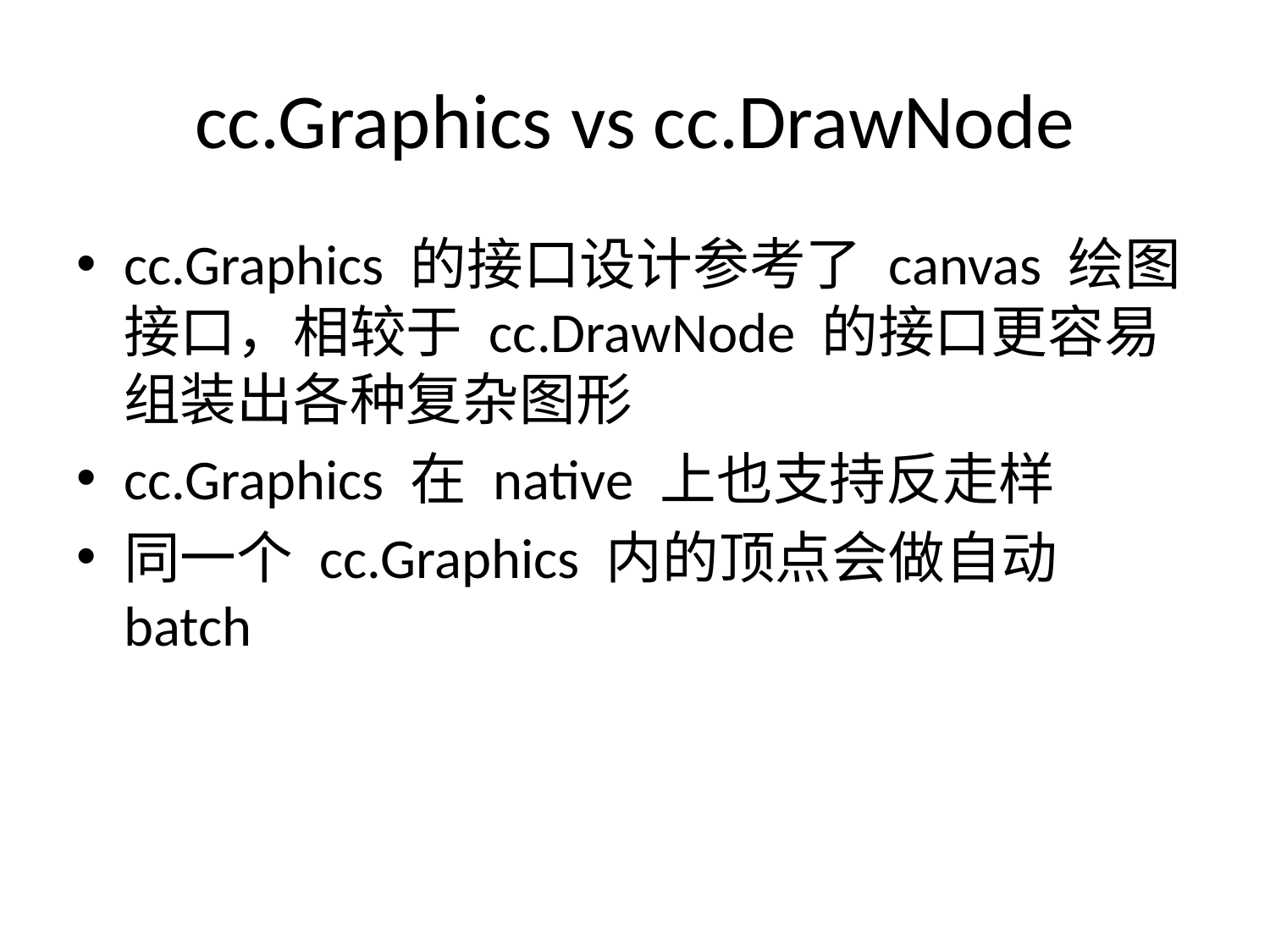

# cc.Graphics vs cc.DrawNode
cc.Graphics 的接口设计参考了 canvas 绘图接口，相较于 cc.DrawNode 的接口更容易组装出各种复杂图形
cc.Graphics 在 native 上也支持反走样
同一个 cc.Graphics 内的顶点会做自动 batch